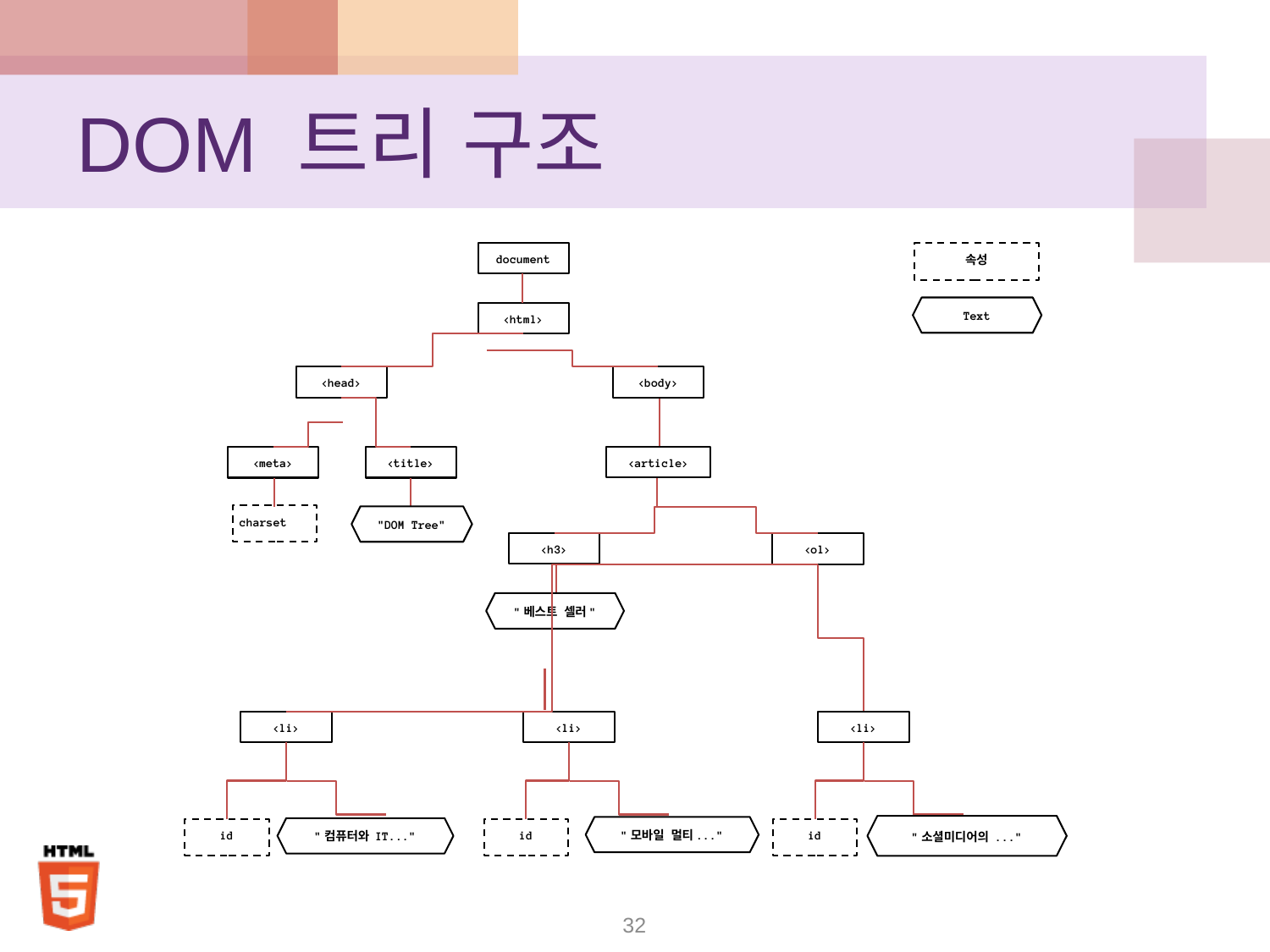

# DOM 트리 구조

document
속성
Text
<html>
<body>
<head>
<article>
<meta>
<title>
 charset
"DOM Tree"
<h3>
<ol>
"베스트 셀러"
<li>
<li>
<li>
"소셜미디어의 ..."
"모바일 멀티..."
"컴퓨터와 IT..."
id
id
id
32